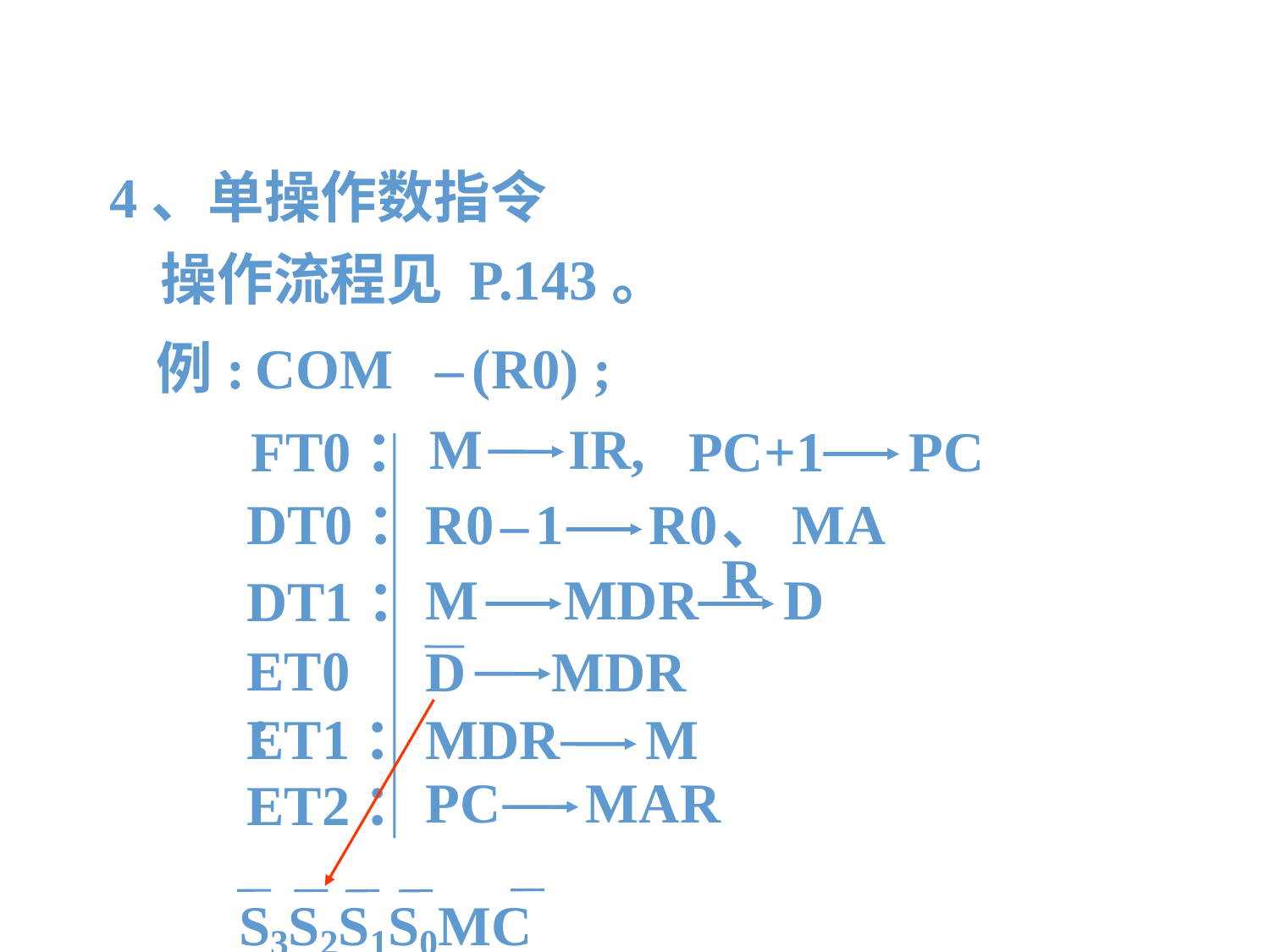

4、单操作数指令
操作流程见 P.143。
例:
COM   – (R0) ;
FT0：
M      IR,

PC+1      PC

DT0：
R0 – 1      R0

、MAR
DT1：
M      MDR      D

ET0：
D      MDR

ET1：

MDR      M

ET2：
PC      MAR

S3S2S1S0MC